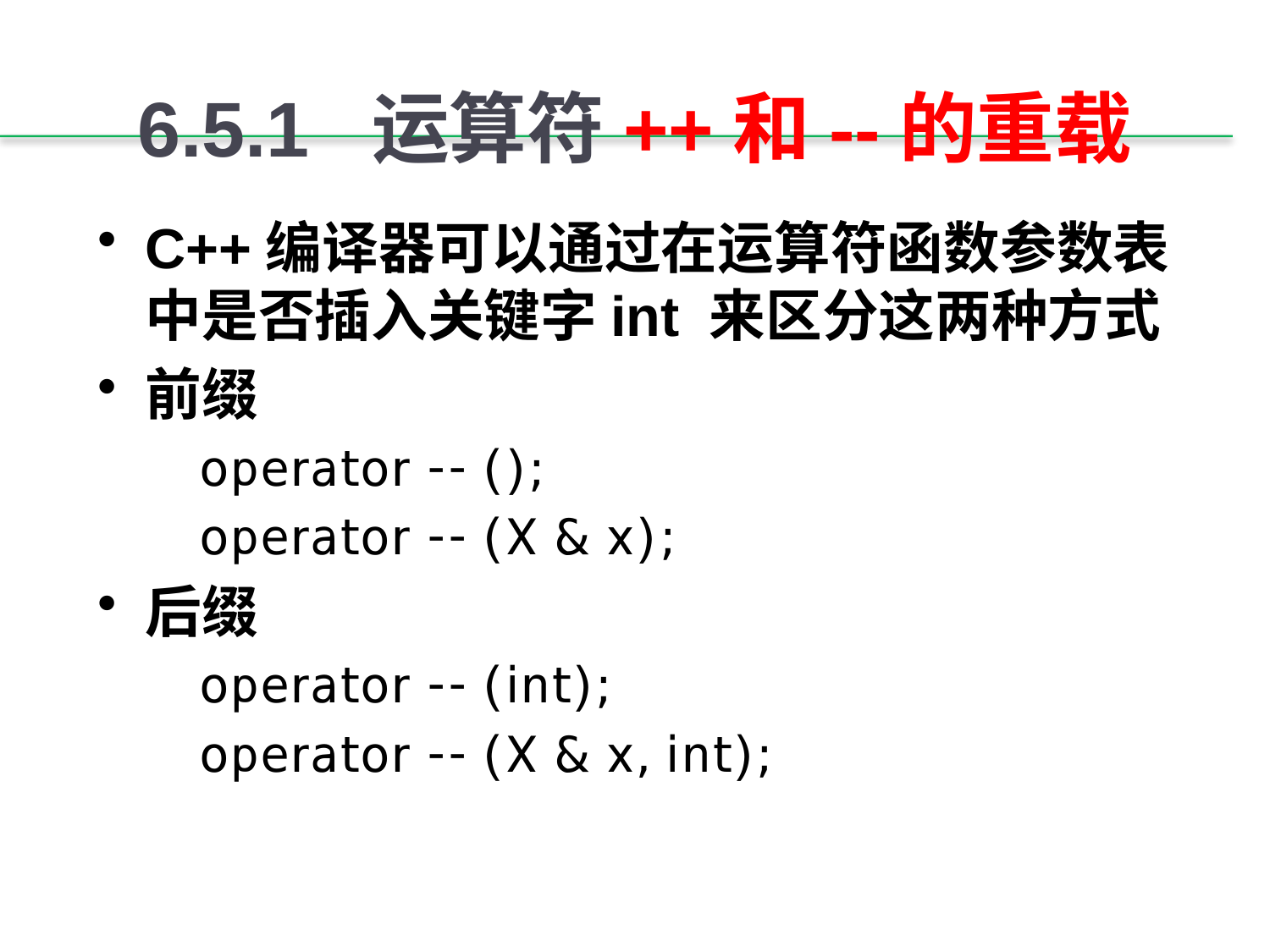

# 6.5.1  运算符++和--的重载
C++编译器可以通过在运算符函数参数表中是否插入关键字int 来区分这两种方式
前缀
	operator -- ();
	operator -- (X & x);
后缀
	operator -- (int);
	operator -- (X & x, int);